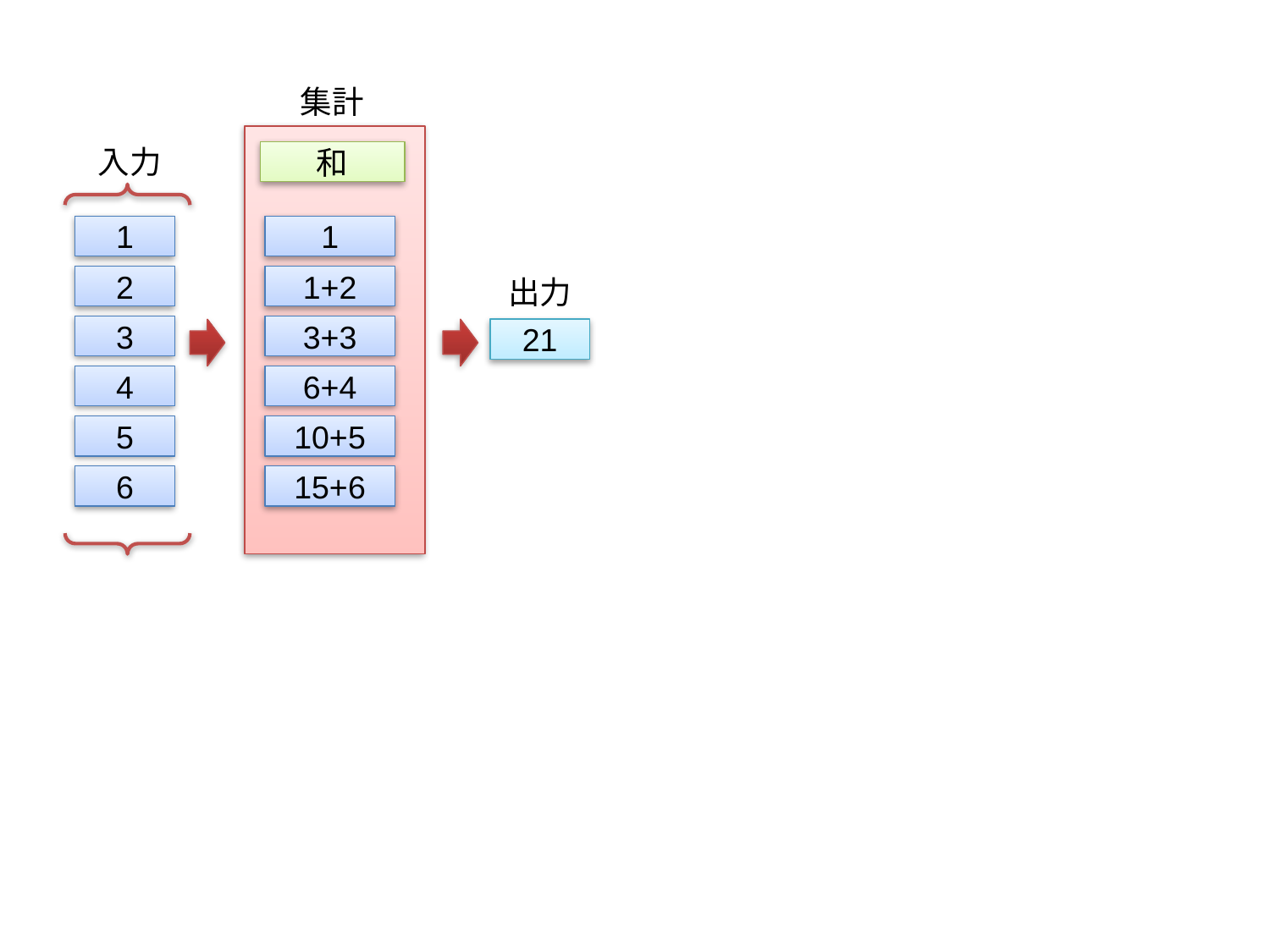

集計

入力
和
1
1
2
1+2
出力

3
3+3

21
4
6+4
5
10+5
6
15+6